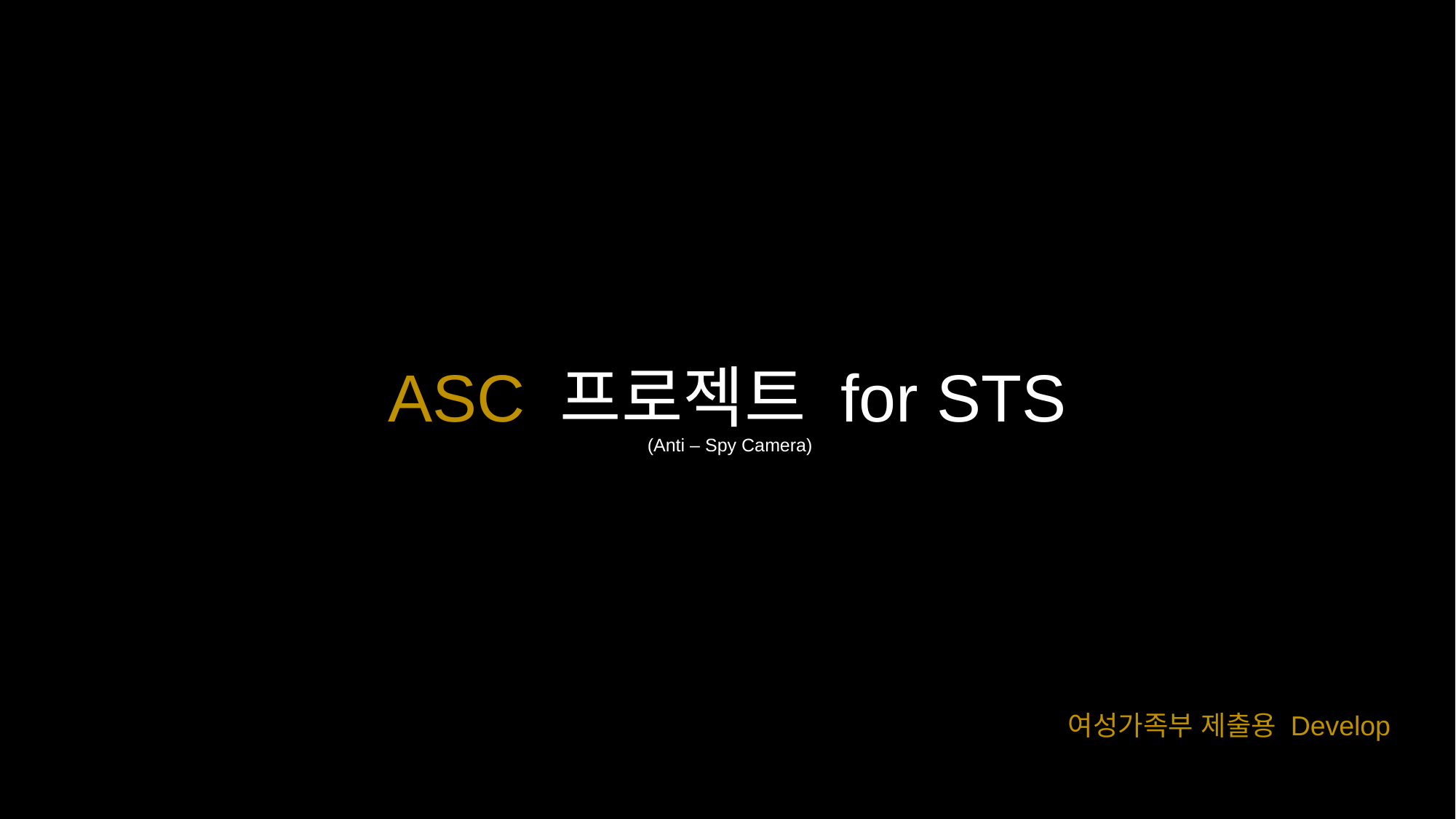

# ASC 프로젝트 for STS (Anti – Spy Camera)
여성가족부 제출용 Develop